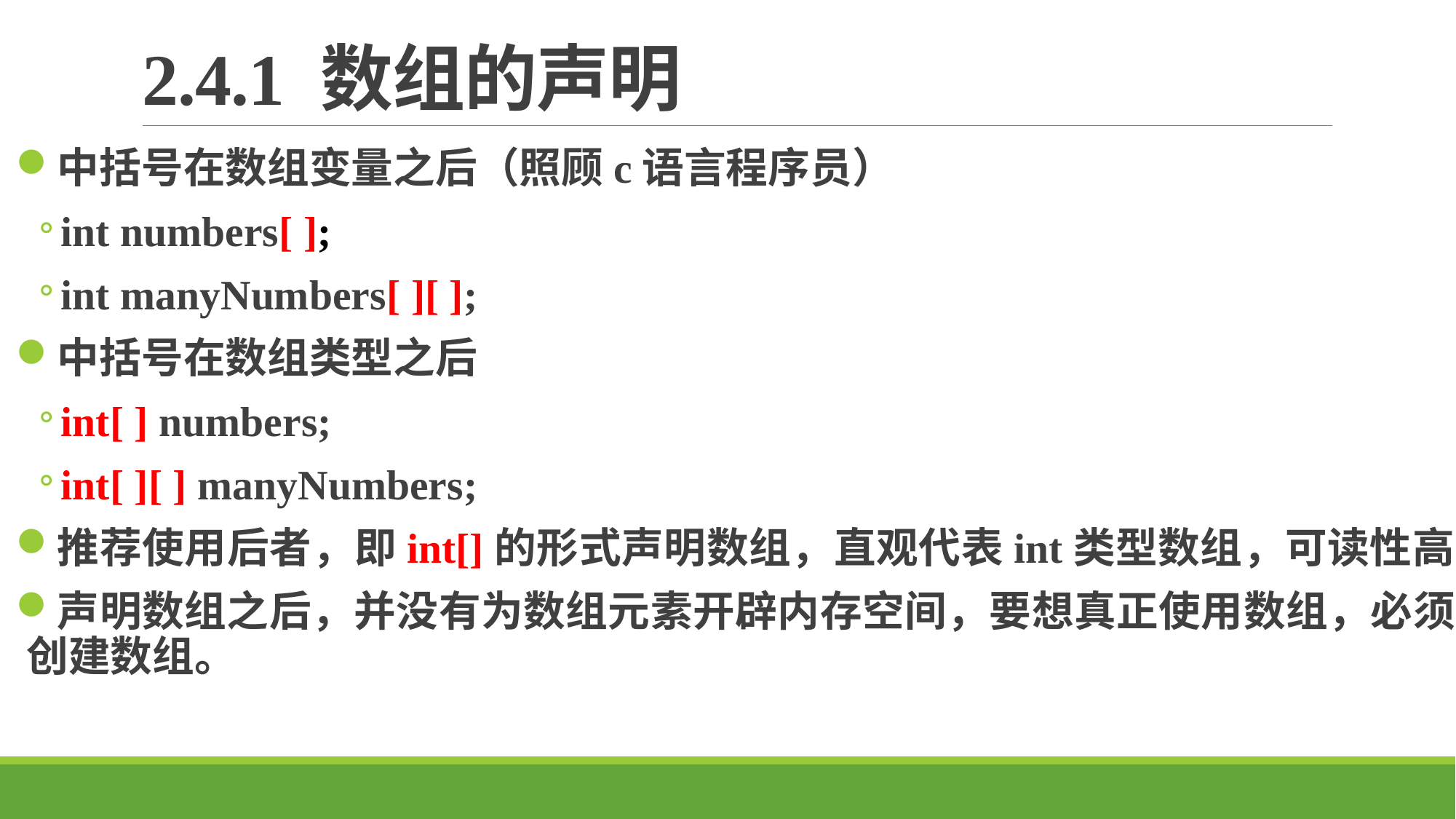

# 2.4.1 数组的声明
中括号在数组变量之后（照顾c语言程序员）
int numbers[ ];
int manyNumbers[ ][ ];
中括号在数组类型之后
int[ ] numbers;
int[ ][ ] manyNumbers;
推荐使用后者，即int[]的形式声明数组，直观代表int类型数组，可读性高。
声明数组之后，并没有为数组元素开辟内存空间，要想真正使用数组，必须创建数组。